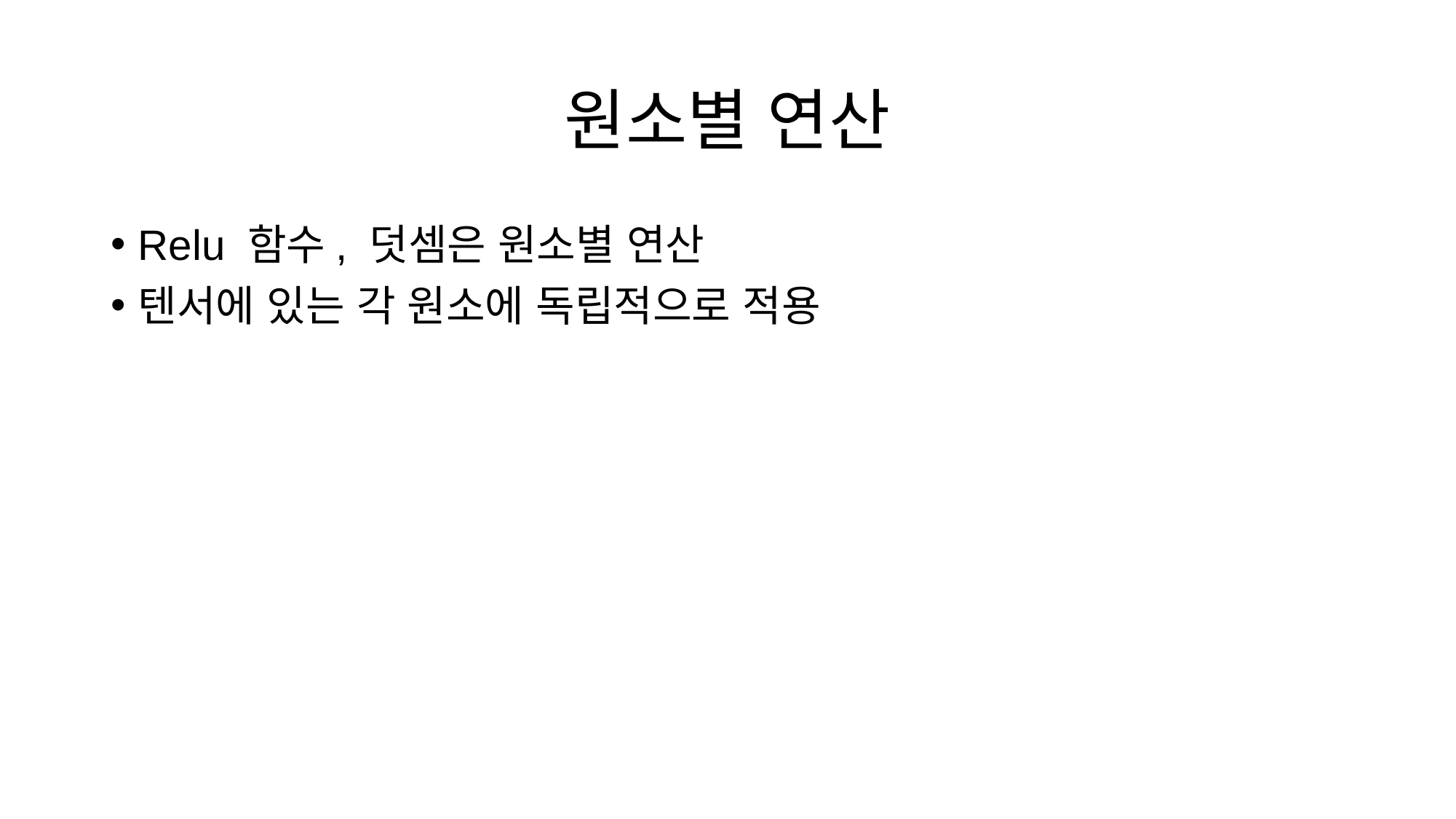

# 원소별 연산
Relu 함수, 덧셈은 원소별 연산
텐서에 있는 각 원소에 독립적으로 적용